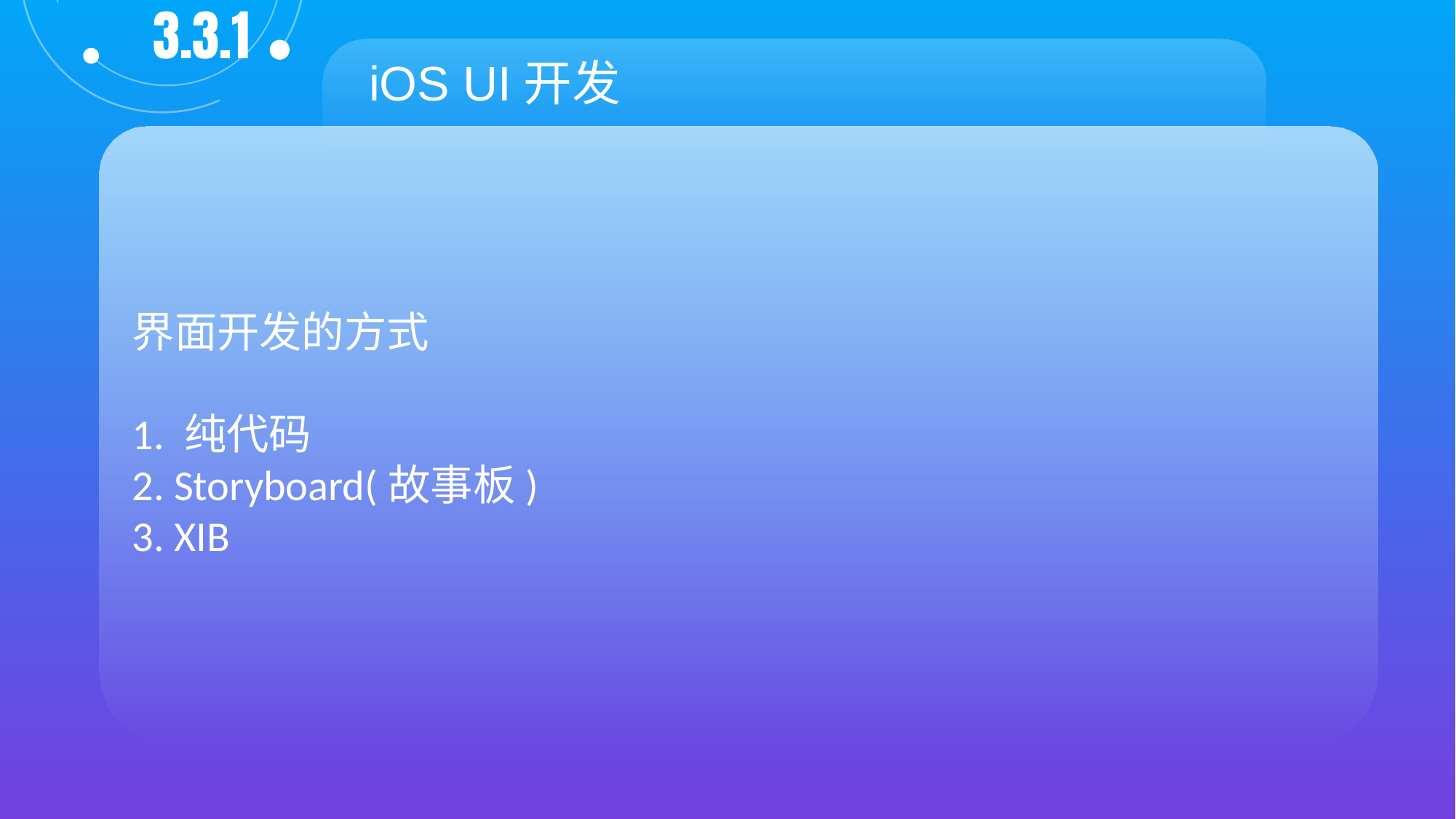

3.3.1

iOS UI开发
界面开发的方式

1. 纯代码
2. Storyboard(故事板)
3. XIB